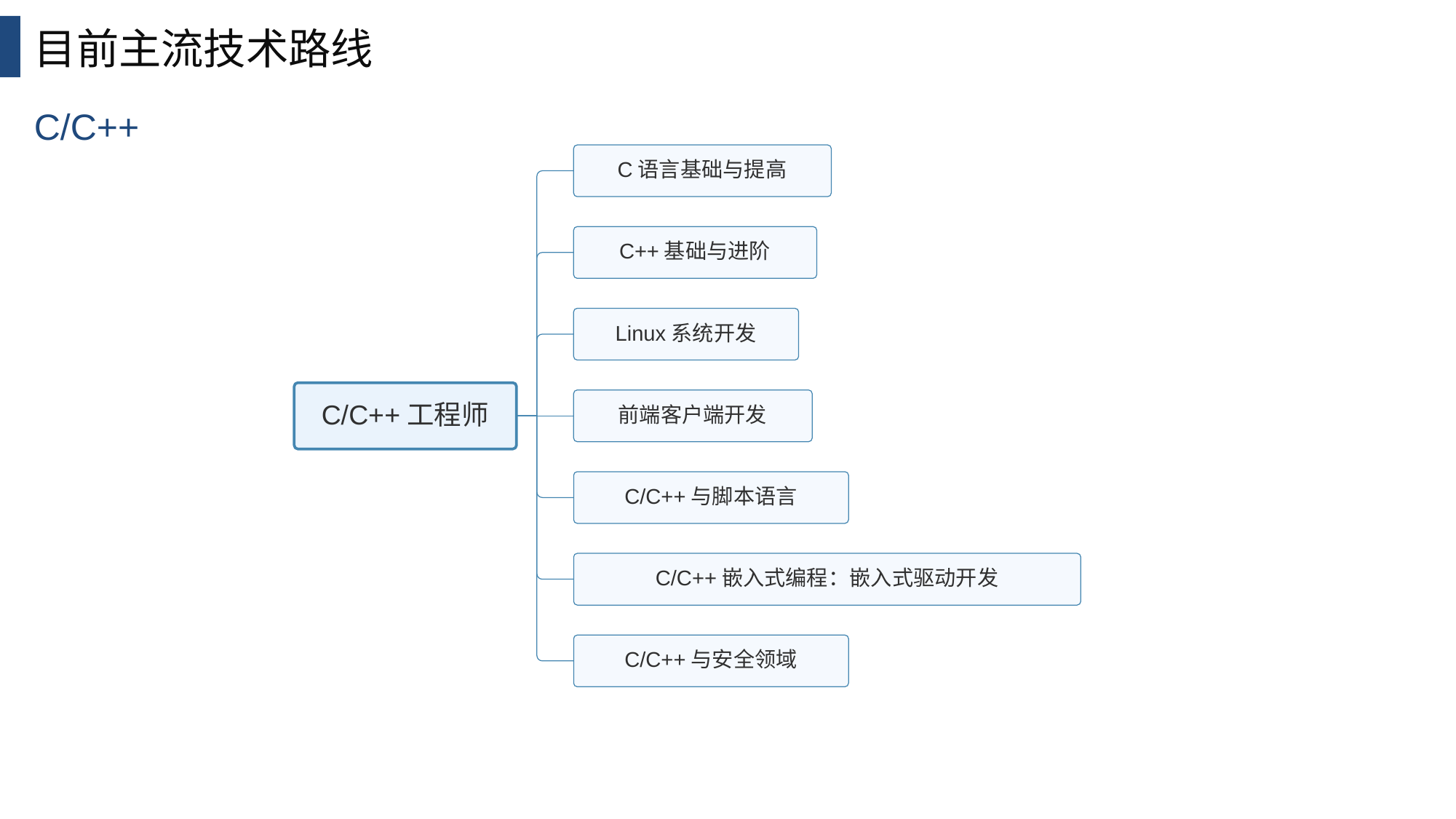

目前主流技术路线
C/C++
C语言基础与提高
C++基础与进阶

Linux系统开发

C/C++工程师
前端客户端开发

C/C++与脚本语言

C/C++嵌入式编程：嵌入式驱动开发
C/C++与安全领域